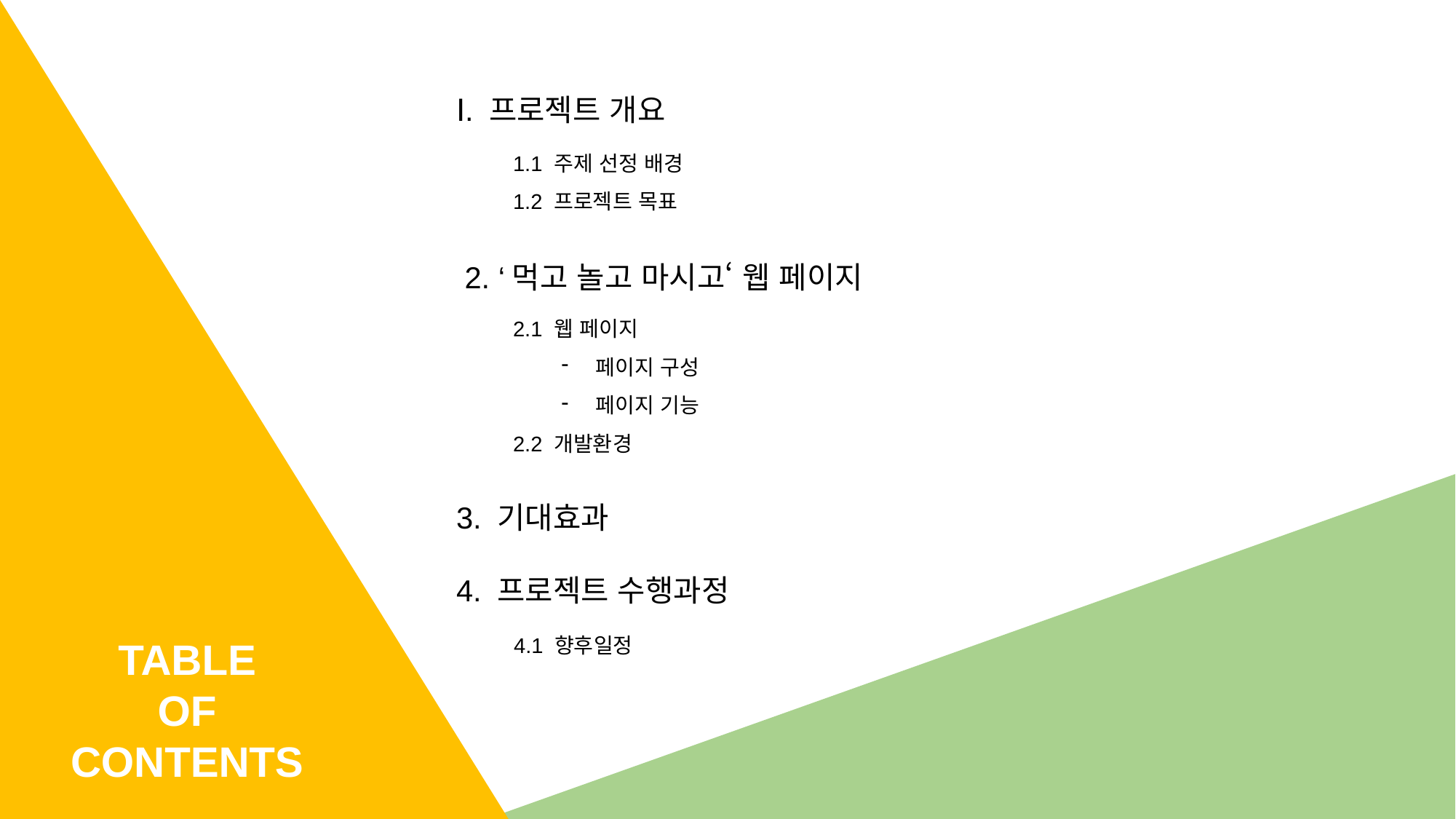

Ⅰ. 프로젝트 개요

 2. ‘먹고 놀고 마시고‘ 웹 페이지

3. 기대효과

4. 프로젝트 수행과정
 1.1 주제 선정 배경
 1.2 프로젝트 목표

 2.1 웹 페이지
페이지 구성
페이지 기능
 2.2 개발환경
 4.1 향후일정
TABLE
OF
CONTENTS